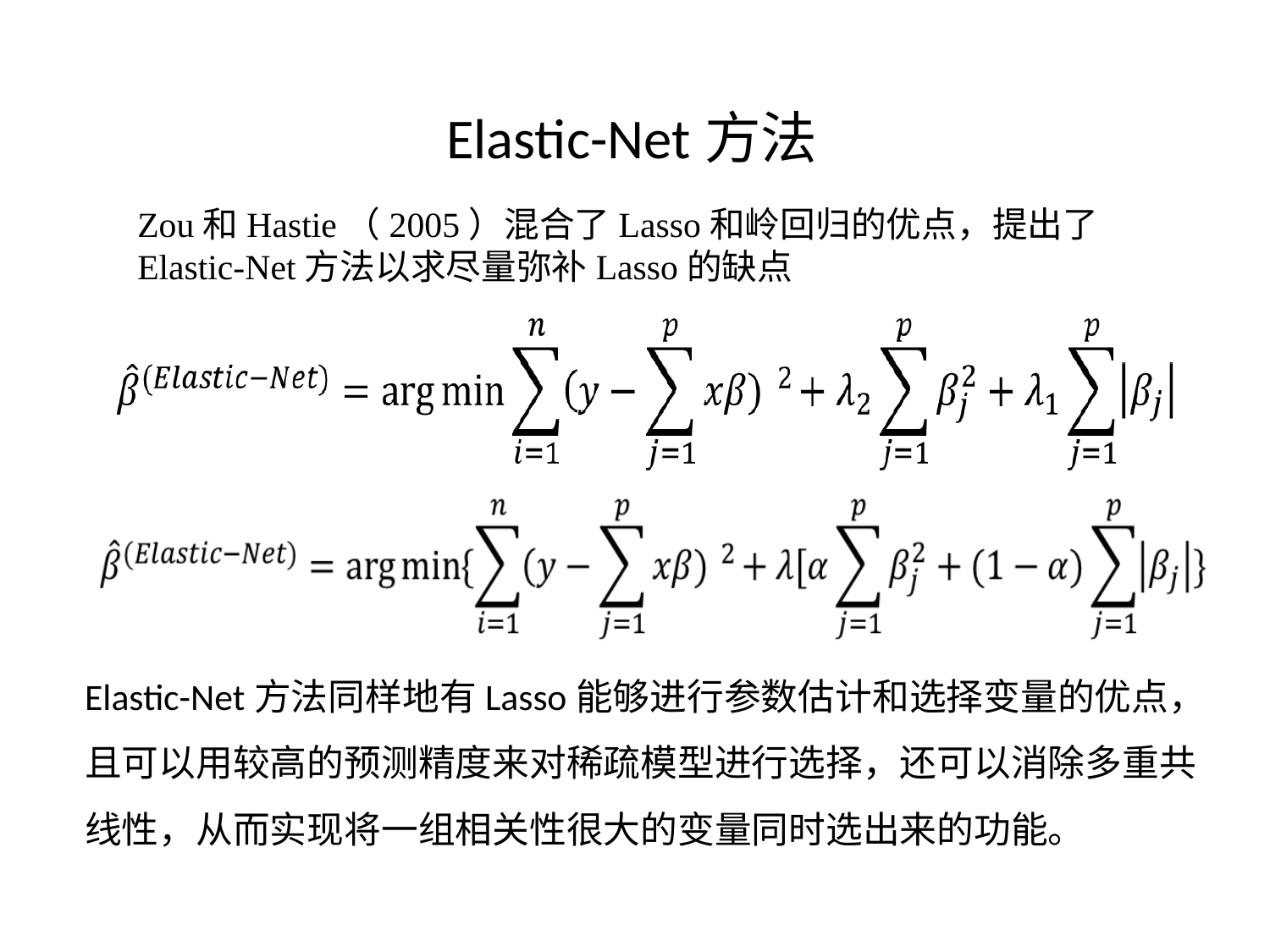

Elastic-Net方法
Zou和Hastie（2005）混合了Lasso和岭回归的优点，提出了Elastic-Net方法以求尽量弥补Lasso的缺点

Elastic-Net方法同样地有Lasso能够进行参数估计和选择变量的优点，且可以用较高的预测精度来对稀疏模型进行选择，还可以消除多重共线性，从而实现将一组相关性很大的变量同时选出来的功能。